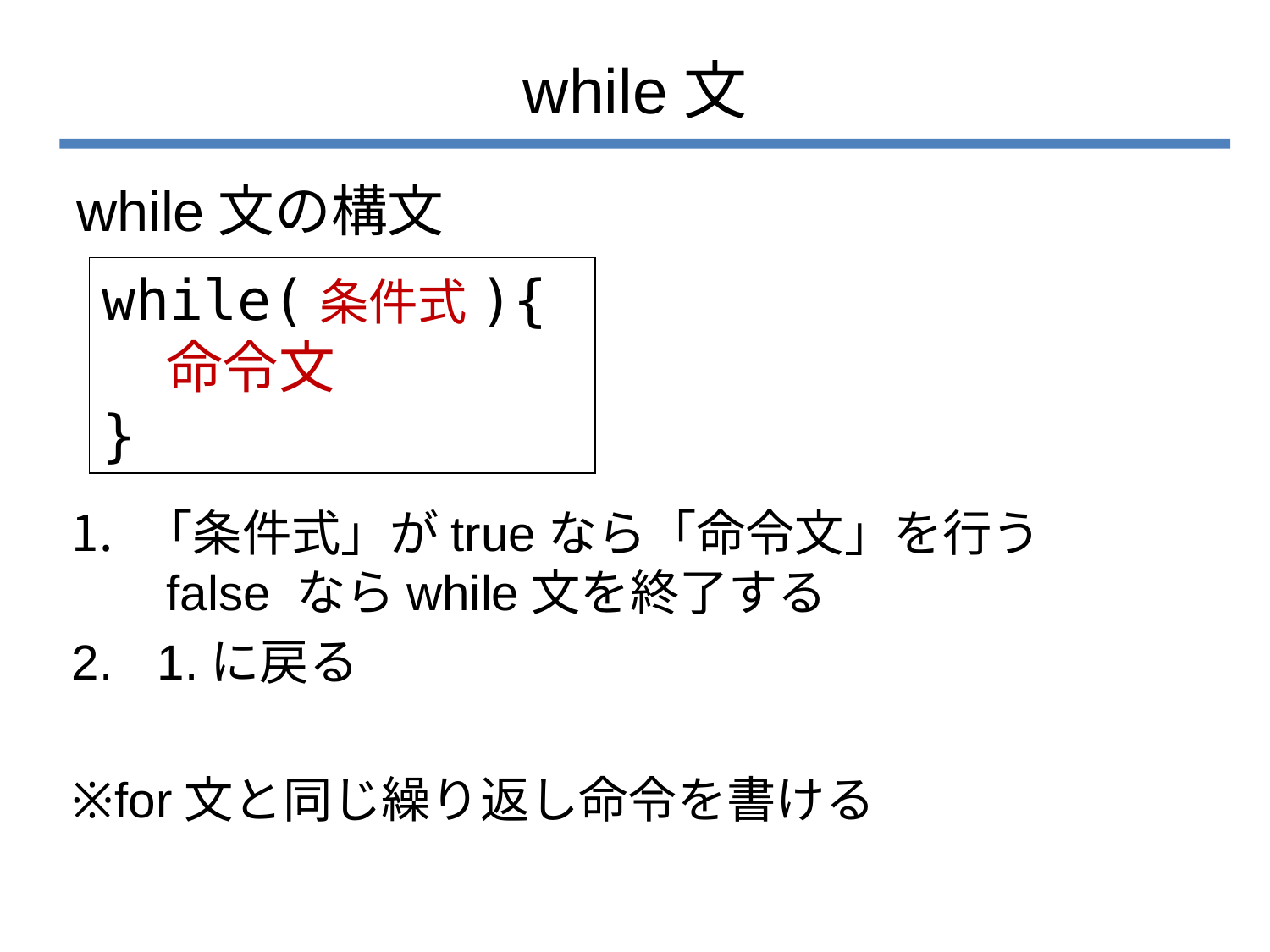

# while文
while文の構文
while(条件式){
    命令文
}
「条件式」がtrueなら「命令文」を行う
 false ならwhile文を終了する
 1.に戻る

※ for文と同じ繰り返し命令を書ける